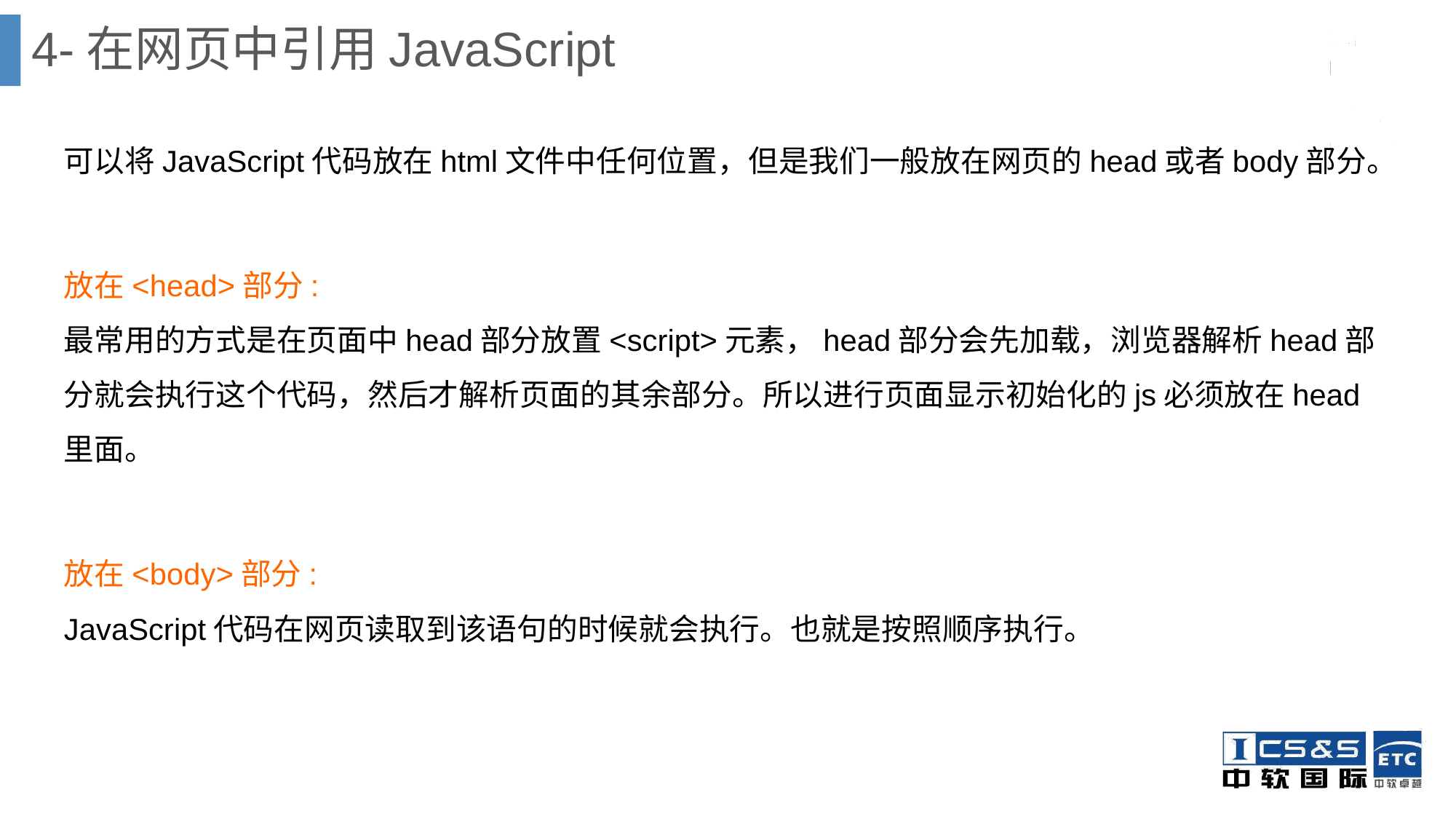

# 4-在网页中引用JavaScript
可以将JavaScript代码放在html文件中任何位置，但是我们一般放在网页的head或者body部分。
放在<head>部分:
最常用的方式是在页面中head部分放置<script>元素，head部分会先加载，浏览器解析head部分就会执行这个代码，然后才解析页面的其余部分。所以进行页面显示初始化的js必须放在head里面。
放在<body>部分:
JavaScript代码在网页读取到该语句的时候就会执行。也就是按照顺序执行。